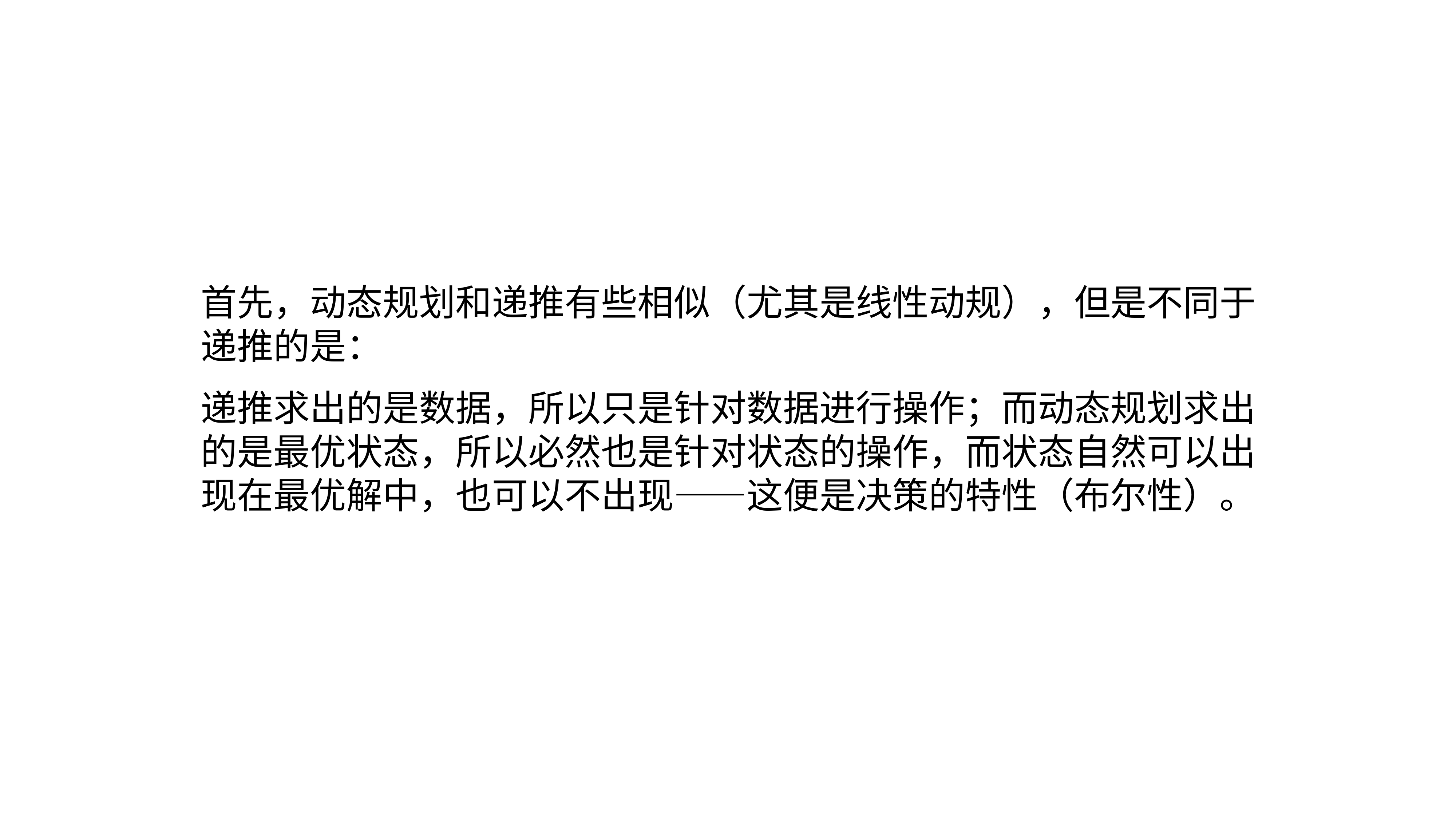

首先，动态规划和递推有些相似（尤其是线性动规），但是不同于递推的是：
递推求出的是数据，所以只是针对数据进行操作；而动态规划求出的是最优状态，所以必然也是针对状态的操作，而状态自然可以出现在最优解中，也可以不出现——这便是决策的特性（布尔性）。